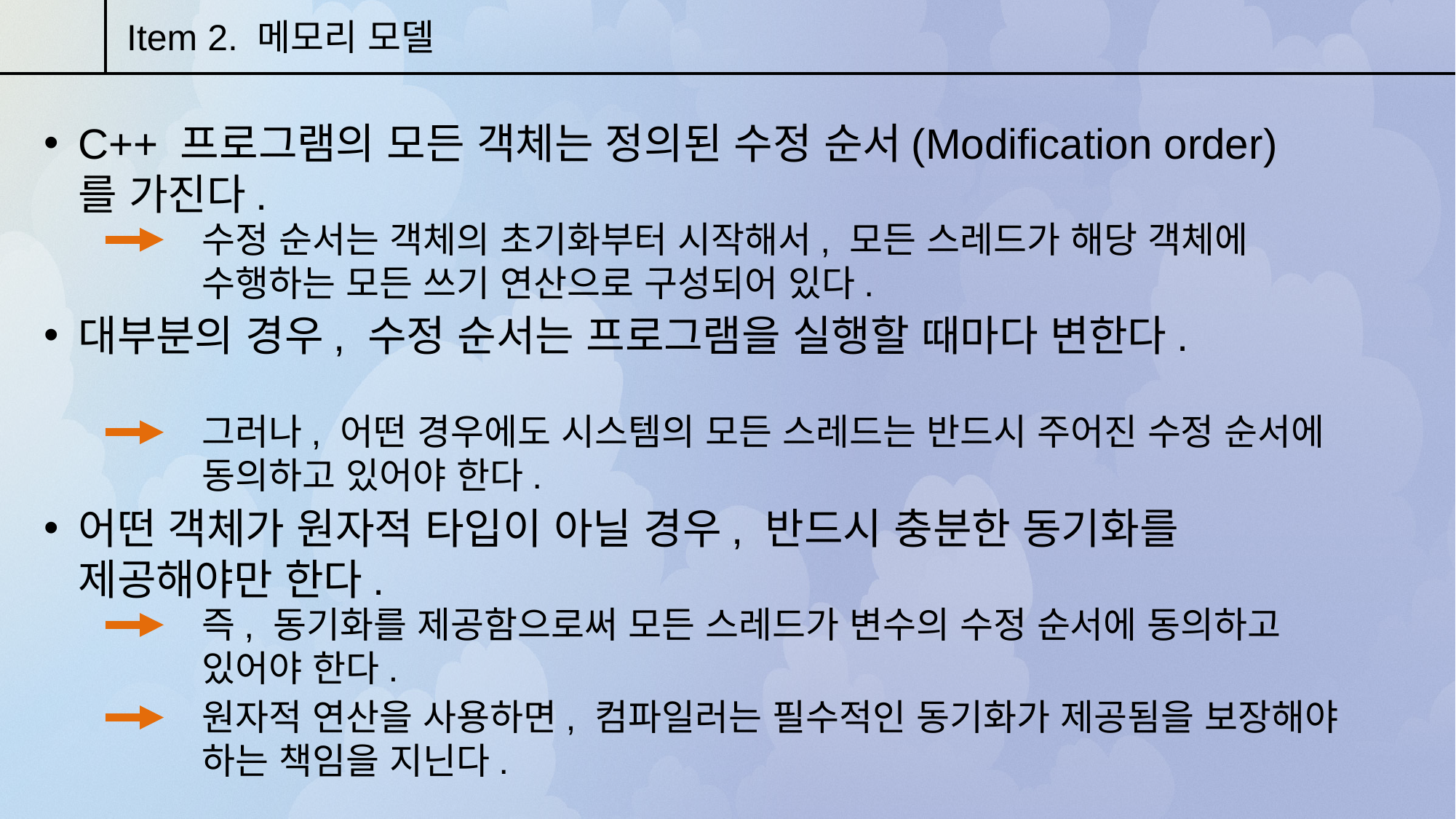

Item 2. 메모리 모델
C++ 프로그램의 모든 객체는 정의된 수정 순서(Modification order)를 가진다.
수정 순서는 객체의 초기화부터 시작해서, 모든 스레드가 해당 객체에 수행하는 모든 쓰기 연산으로 구성되어 있다.
대부분의 경우, 수정 순서는 프로그램을 실행할 때마다 변한다.
그러나, 어떤 경우에도 시스템의 모든 스레드는 반드시 주어진 수정 순서에 동의하고 있어야 한다.
어떤 객체가 원자적 타입이 아닐 경우, 반드시 충분한 동기화를 제공해야만 한다.
즉, 동기화를 제공함으로써 모든 스레드가 변수의 수정 순서에 동의하고 있어야 한다.
원자적 연산을 사용하면, 컴파일러는 필수적인 동기화가 제공됨을 보장해야 하는 책임을 지닌다.